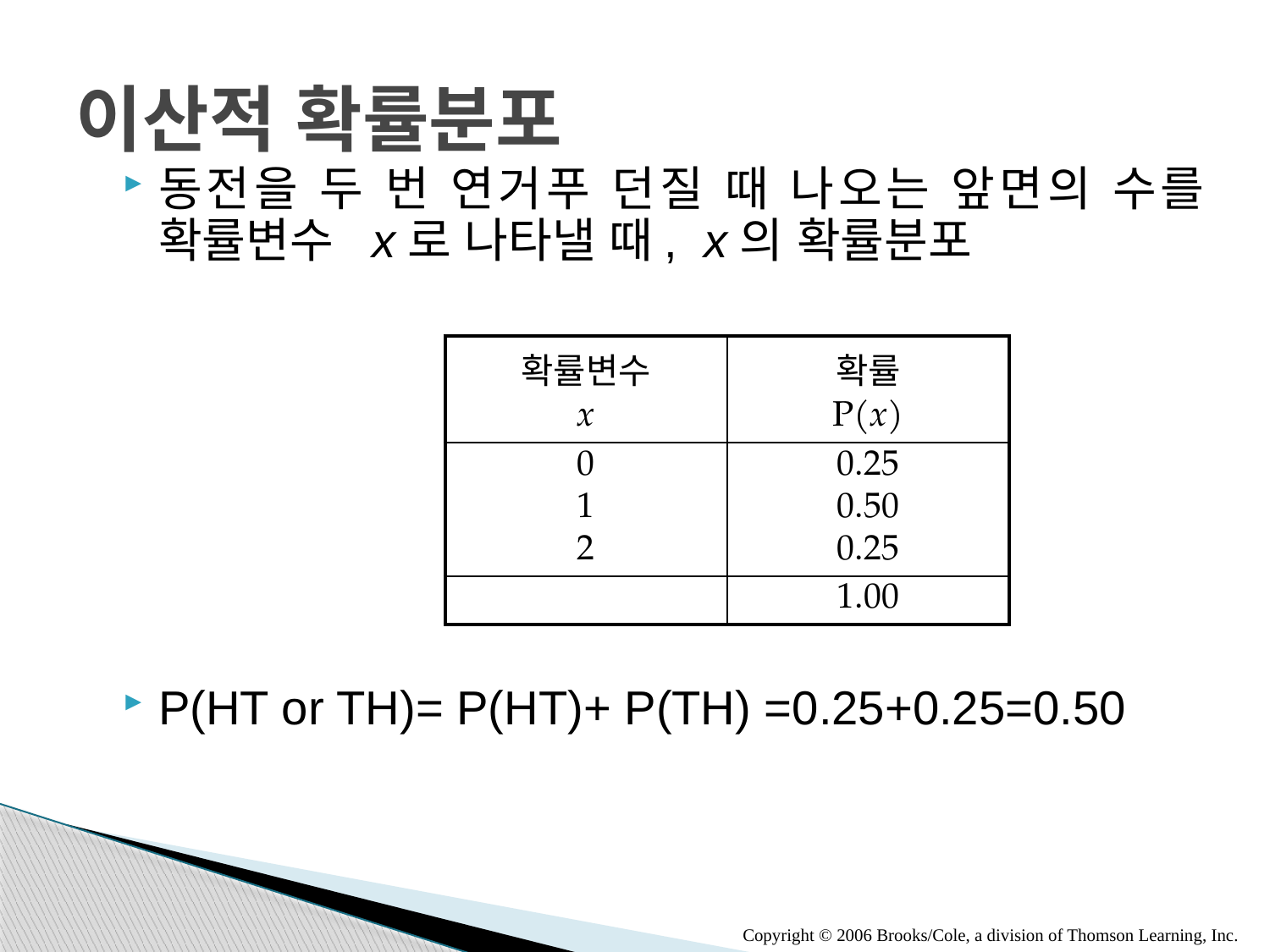

# 이산적 확률분포
동전을 두 번 연거푸 던질 때 나오는 앞면의 수를 확률변수  x로 나타낼 때,  x의 확률분포

P(HT or TH)= P(HT)+ P(TH) =0.25+0.25=0.50
| 확률변수 x | 확률 P(x) |
| --- | --- |
| 0 1 2 | 0.25 0.50 0.25 |
|  | 1.00 |